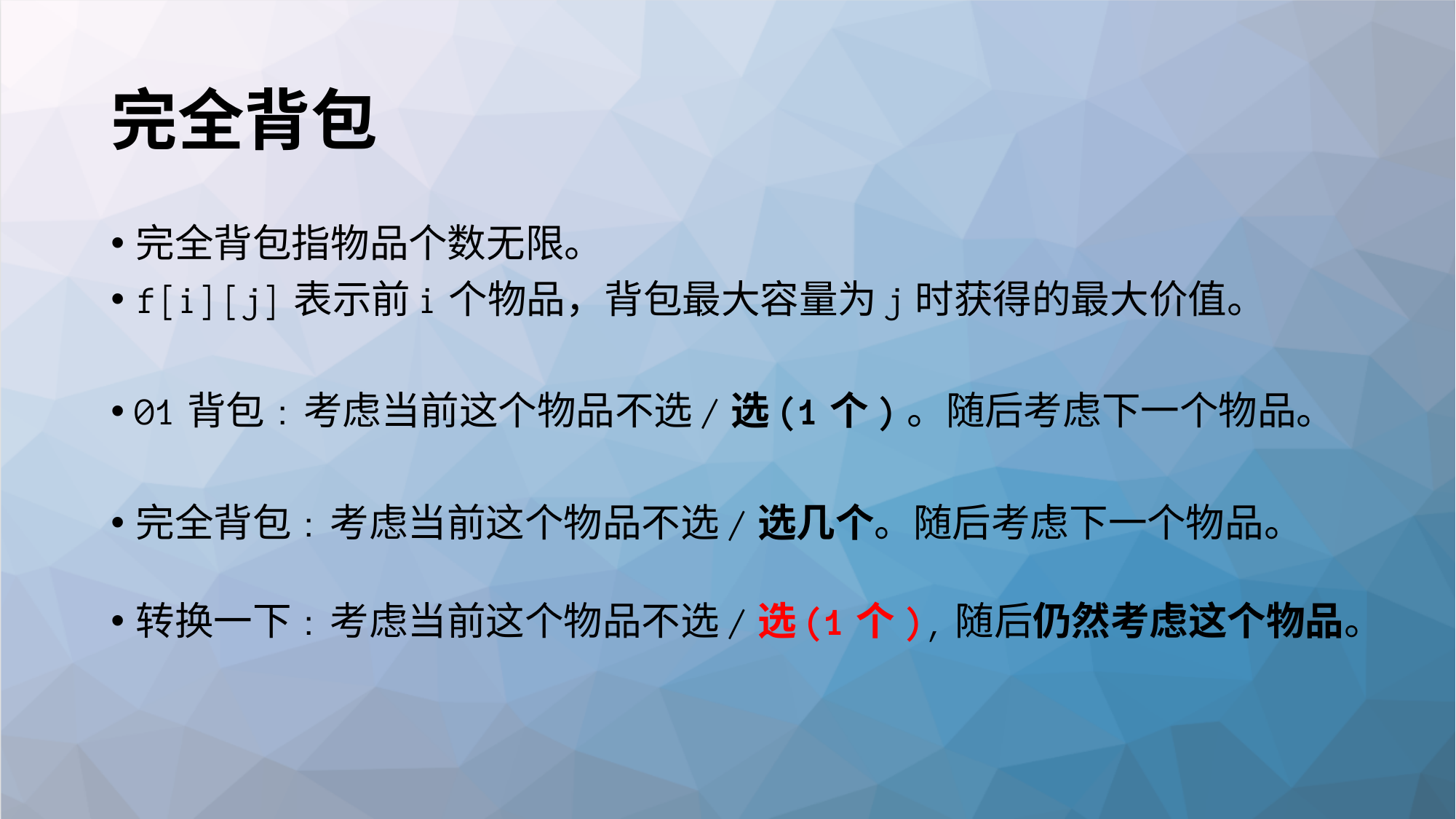

# 完全背包
完全背包指物品个数无限。
f[i][j]表示前i个物品，背包最大容量为j时获得的最大价值。

01背包:考虑当前这个物品不选/选(1个)。随后考虑下一个物品。

完全背包:考虑当前这个物品不选/选几个。随后考虑下一个物品。
转换一下:考虑当前这个物品不选/选(1个),随后仍然考虑这个物品。